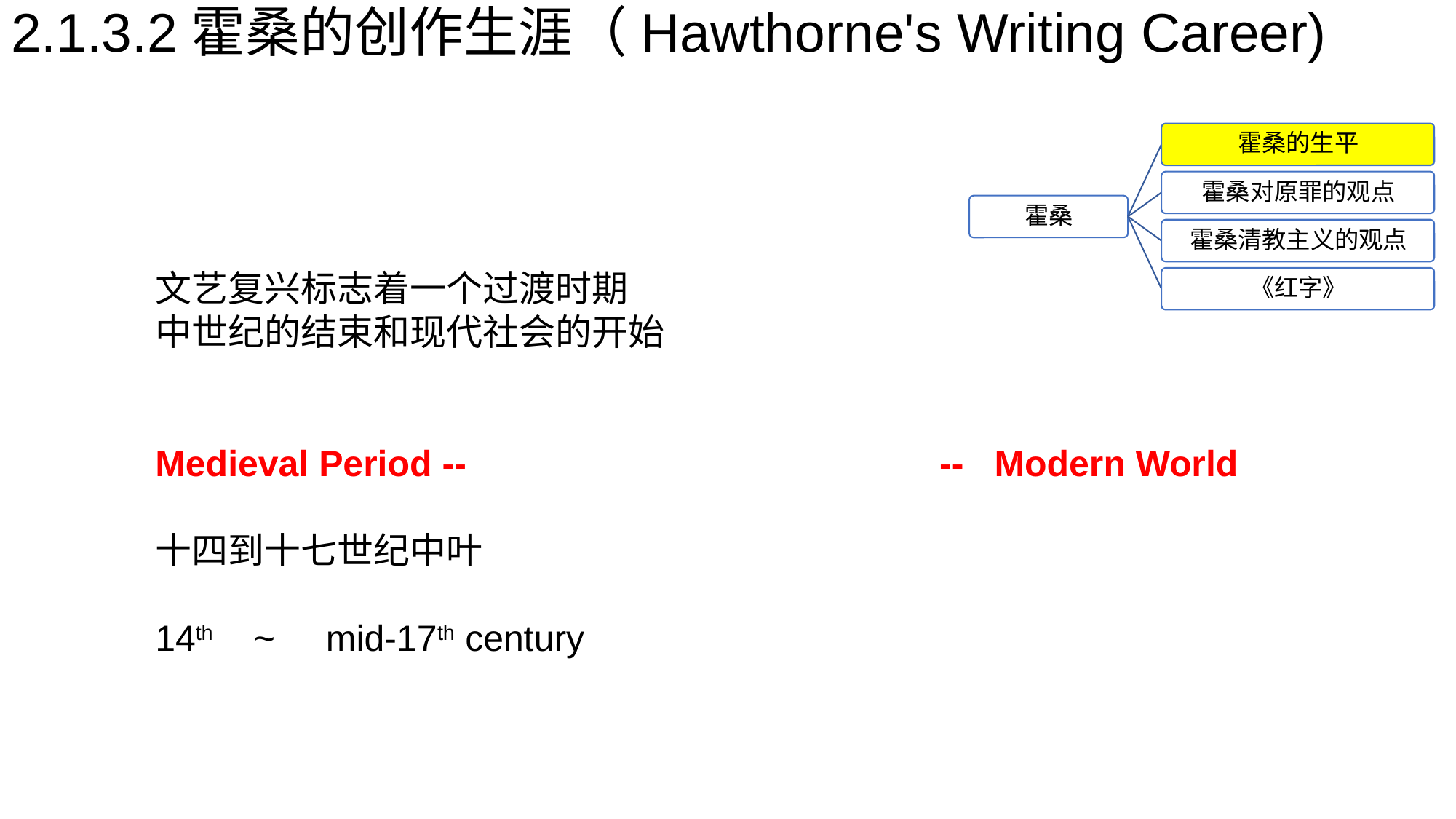

# 2.1.3.2霍桑的创作生涯（Hawthorne's Writing Career)
霍桑

霍桑的生平

霍桑对原罪的观点

霍桑清教主义的观点

《红字》
文艺复兴标志着一个过渡时期
中世纪的结束和现代社会的开始

Medieval Period -- 					  --   Modern World

十四到十七世纪中叶

14th    ~     mid-17th century